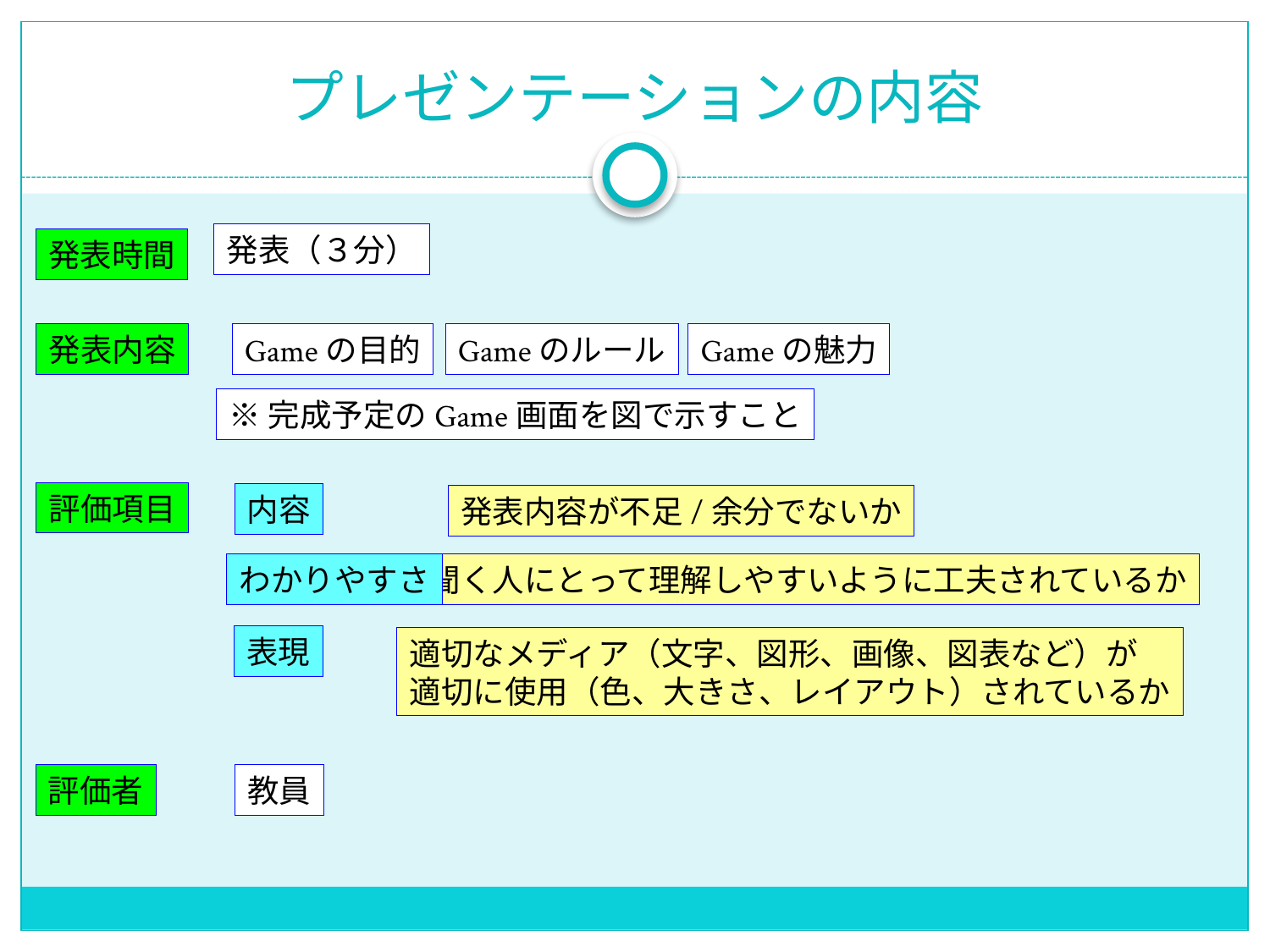

# プレゼンテーションの内容
発表（３分）
発表時間
発表内容
Gameの目的
Gameのルール
Gameの魅力
※完成予定のGame画面を図で示すこと
評価項目
内容
発表内容が不足/余分でないか
わかりやすさ
聞く人にとって理解しやすいように工夫されているか
表現
適切なメディア（文字、図形、画像、図表など）が
適切に使用（色、大きさ、レイアウト）されているか
評価者
教員